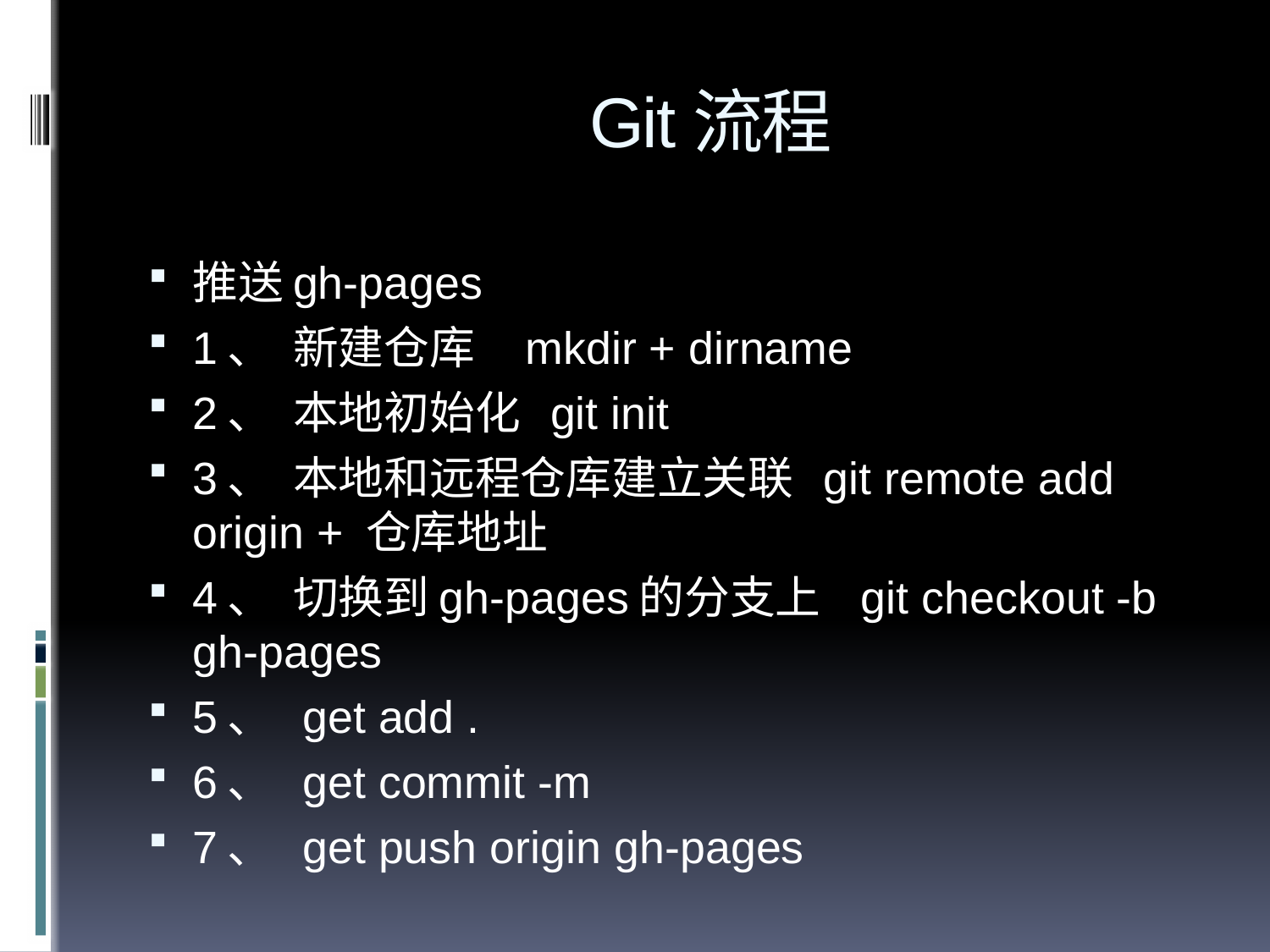

# Git流程
推送gh-pages
1、  新建仓库    mkdir + dirname
2、  本地初始化  git init
3、  本地和远程仓库建立关联  git remote add origin + 仓库地址
4、  切换到gh-pages的分支上   git checkout -b gh-pages
5、  get add .
6、  get commit -m
7、  get push origin gh-pages